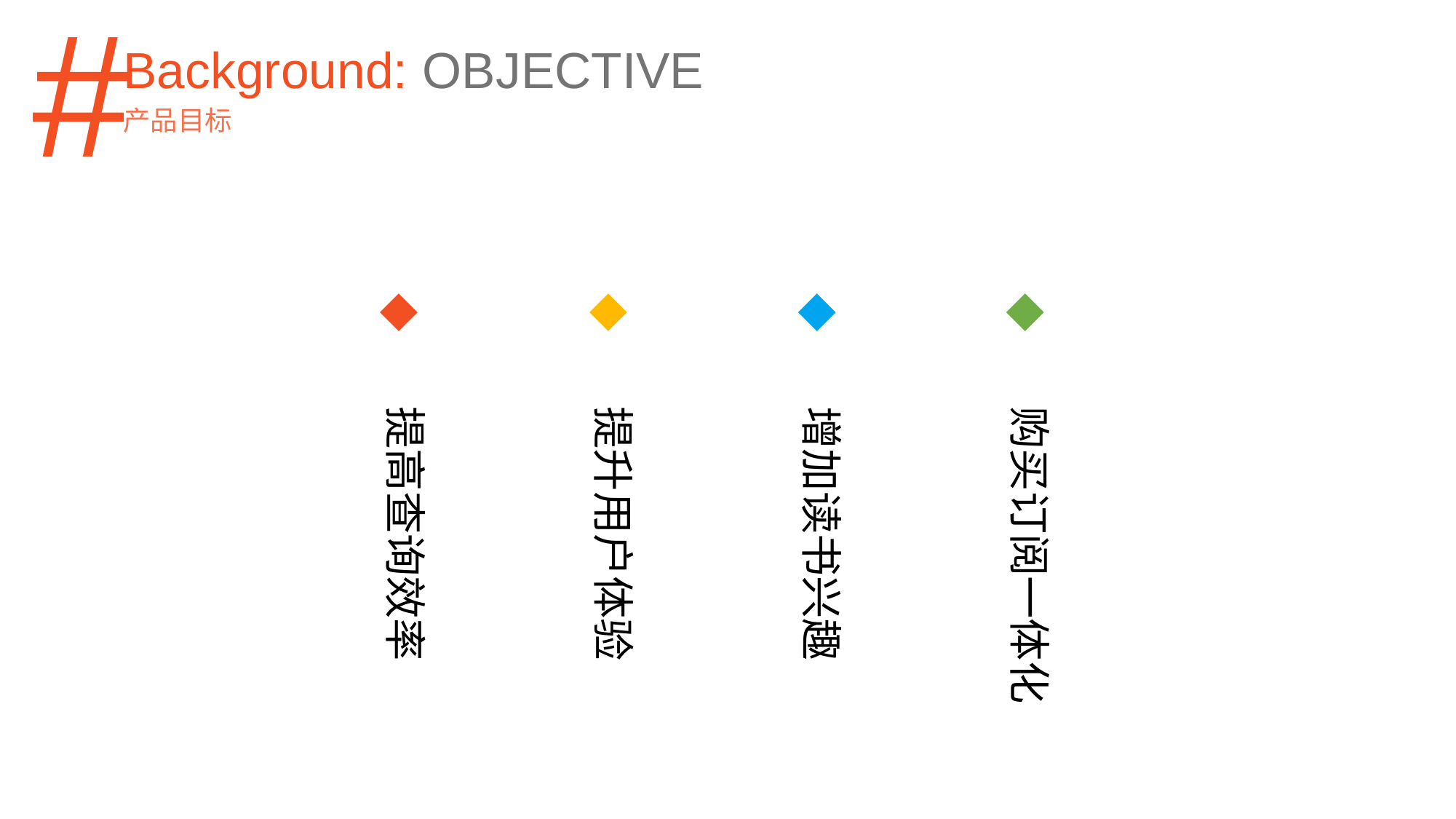

#
Background: OBJECTIVE
产品目标

提高查询效率
提升用户体验
增加读书兴趣
购买订阅一体化